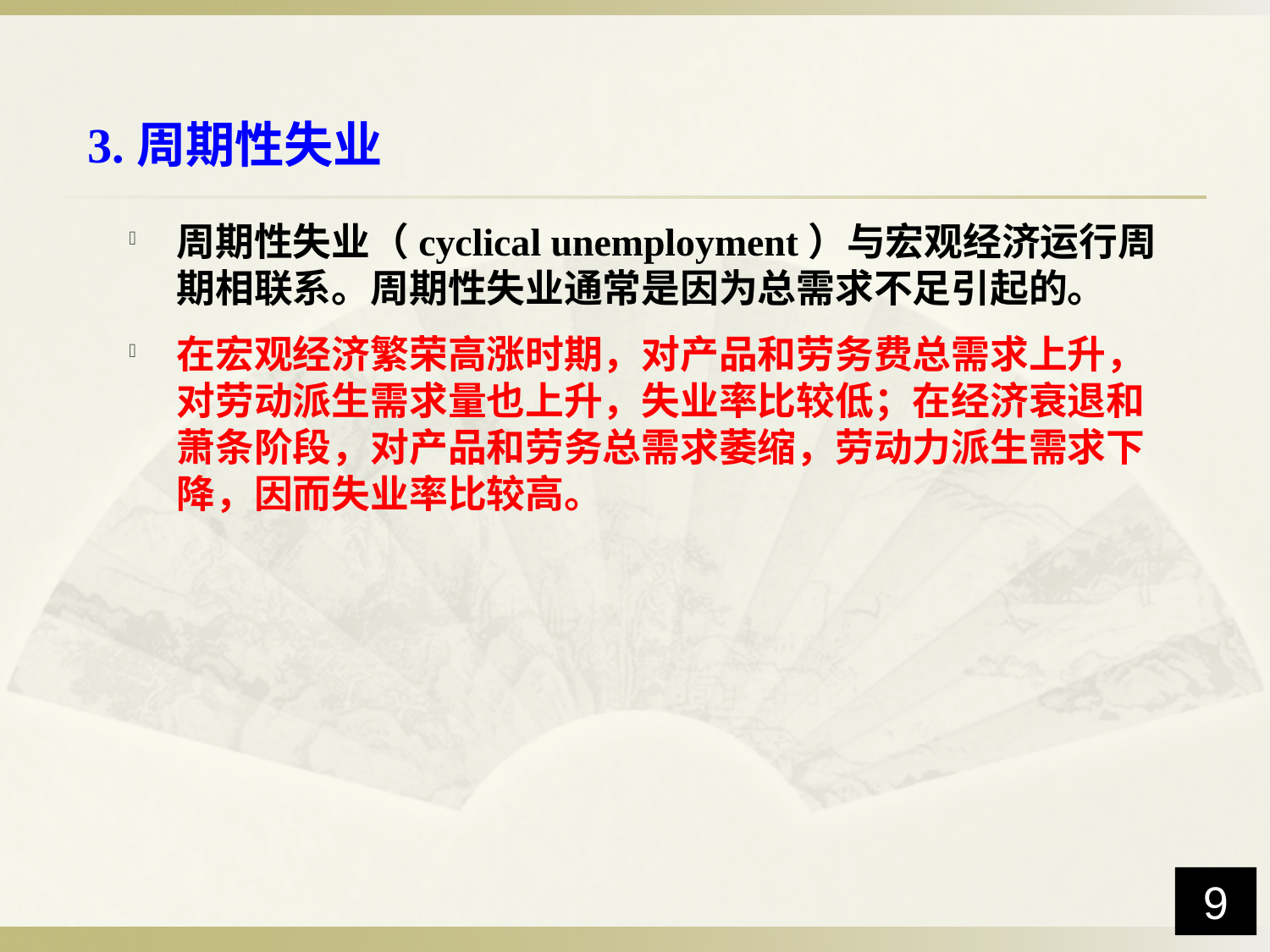

# 3.周期性失业
周期性失业（cyclical unemployment）与宏观经济运行周期相联系。周期性失业通常是因为总需求不足引起的。
在宏观经济繁荣高涨时期，对产品和劳务费总需求上升，对劳动派生需求量也上升，失业率比较低；在经济衰退和萧条阶段，对产品和劳务总需求萎缩，劳动力派生需求下降，因而失业率比较高。

9